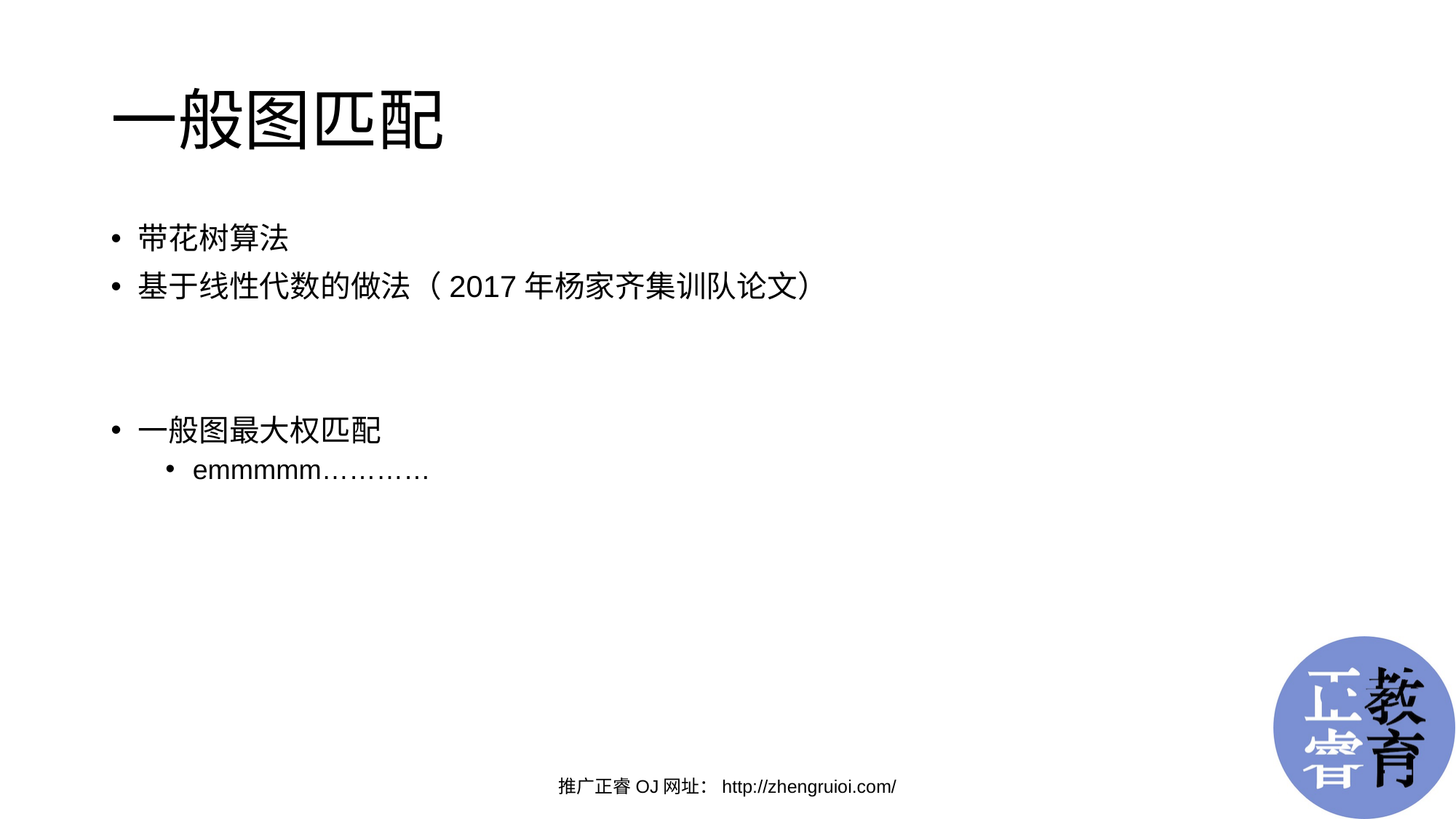

# 一般图匹配
带花树算法
基于线性代数的做法（2017年杨家齐集训队论文）

一般图最大权匹配
emmmmm…………